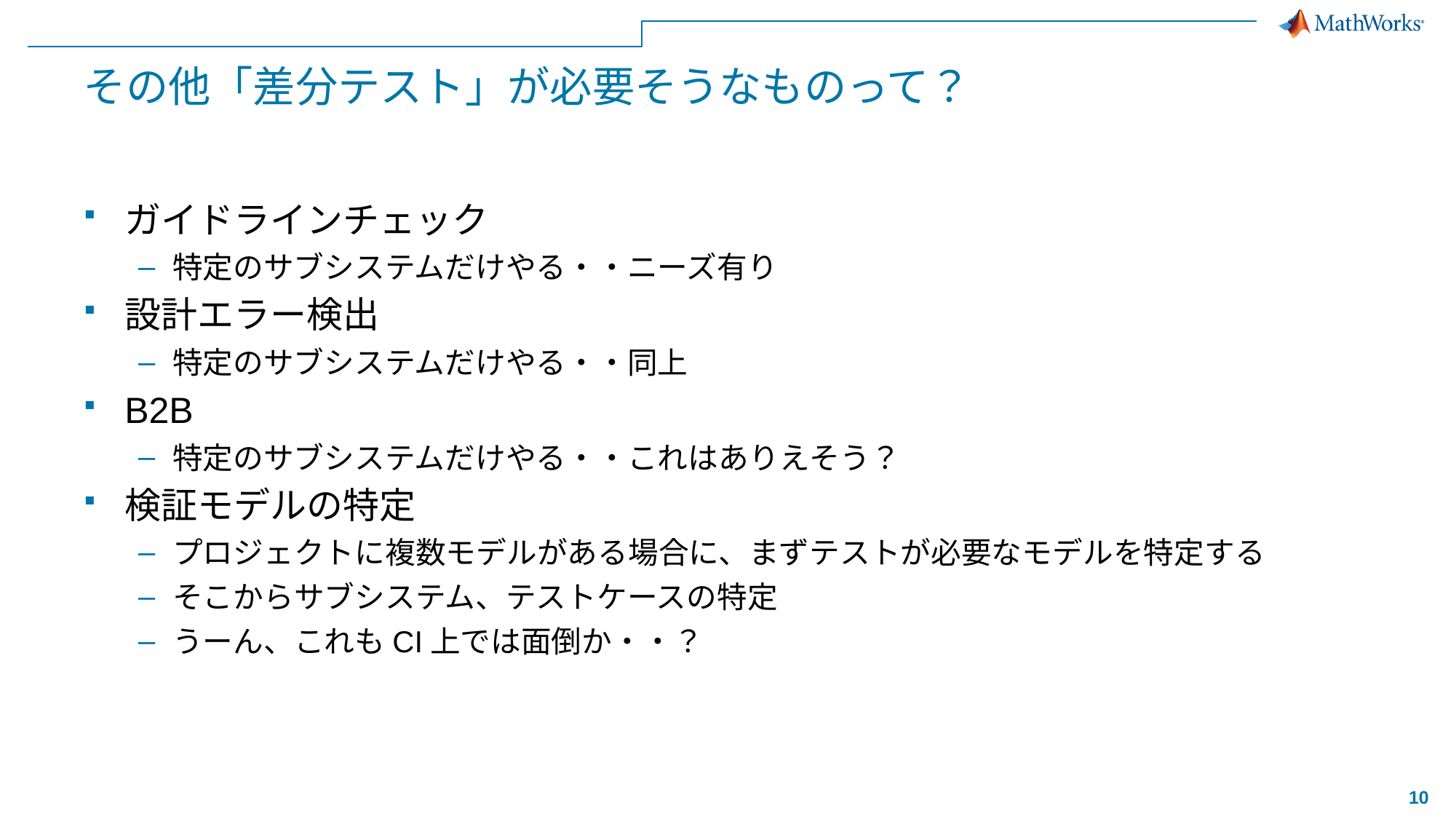

# その他「差分テスト」が必要そうなものって？
ガイドラインチェック
特定のサブシステムだけやる・・ニーズ有り
設計エラー検出
特定のサブシステムだけやる・・同上
B2B
特定のサブシステムだけやる・・これはありえそう？
検証モデルの特定
プロジェクトに複数モデルがある場合に、まずテストが必要なモデルを特定する
そこからサブシステム、テストケースの特定
うーん、これもCI上では面倒か・・？